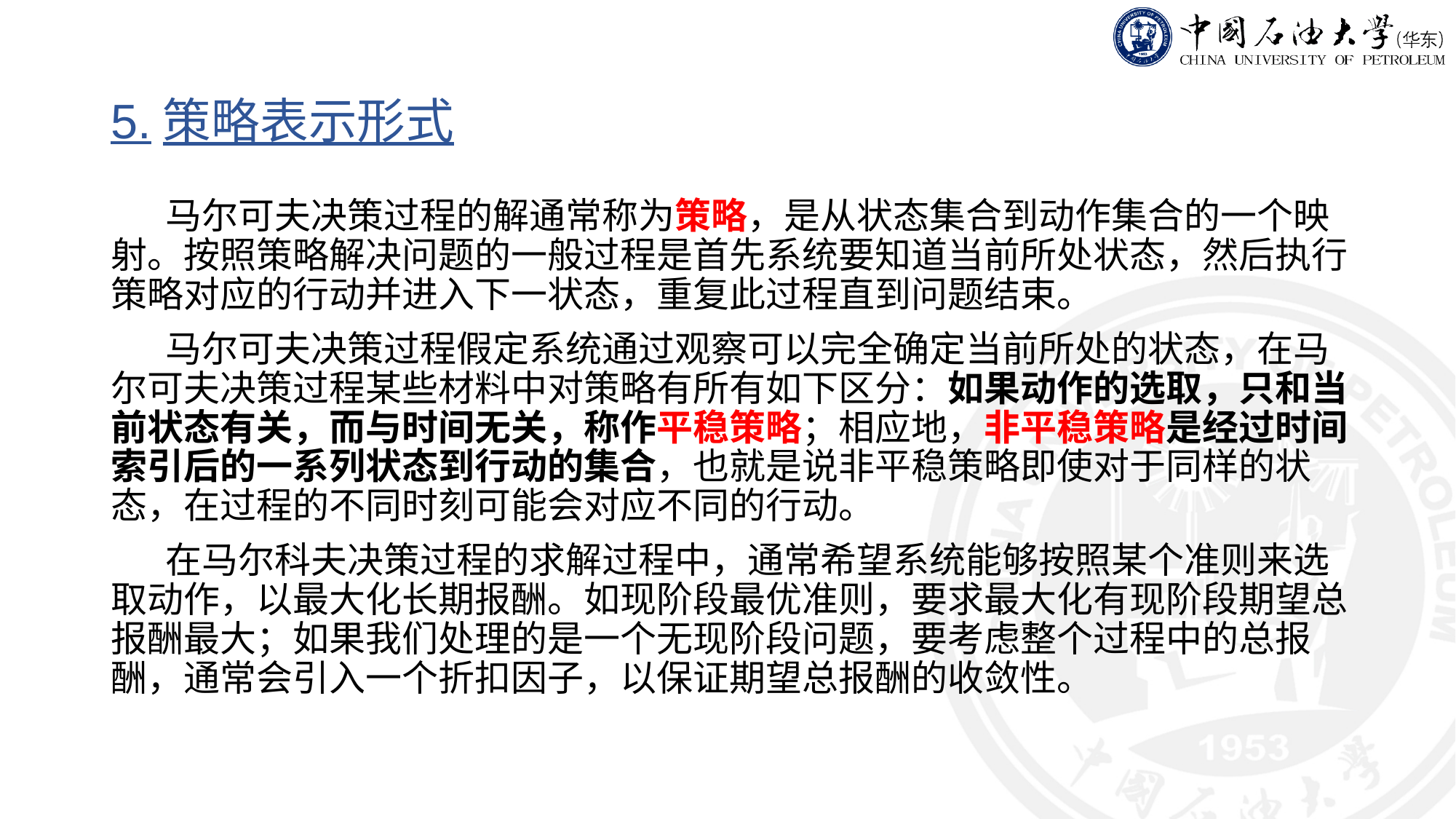

# 5.策略表示形式
马尔可夫决策过程的解通常称为策略，是从状态集合到动作集合的一个映射。按照策略解决问题的一般过程是首先系统要知道当前所处状态，然后执行策略对应的行动并进入下一状态，重复此过程直到问题结束。
马尔可夫决策过程假定系统通过观察可以完全确定当前所处的状态，在马尔可夫决策过程某些材料中对策略有所有如下区分：如果动作的选取，只和当前状态有关，而与时间无关，称作平稳策略；相应地，非平稳策略是经过时间索引后的一系列状态到行动的集合，也就是说非平稳策略即使对于同样的状态，在过程的不同时刻可能会对应不同的行动。
在马尔科夫决策过程的求解过程中，通常希望系统能够按照某个准则来选取动作，以最大化长期报酬。如现阶段最优准则，要求最大化有现阶段期望总报酬最大；如果我们处理的是一个无现阶段问题，要考虑整个过程中的总报酬，通常会引入一个折扣因子，以保证期望总报酬的收敛性。